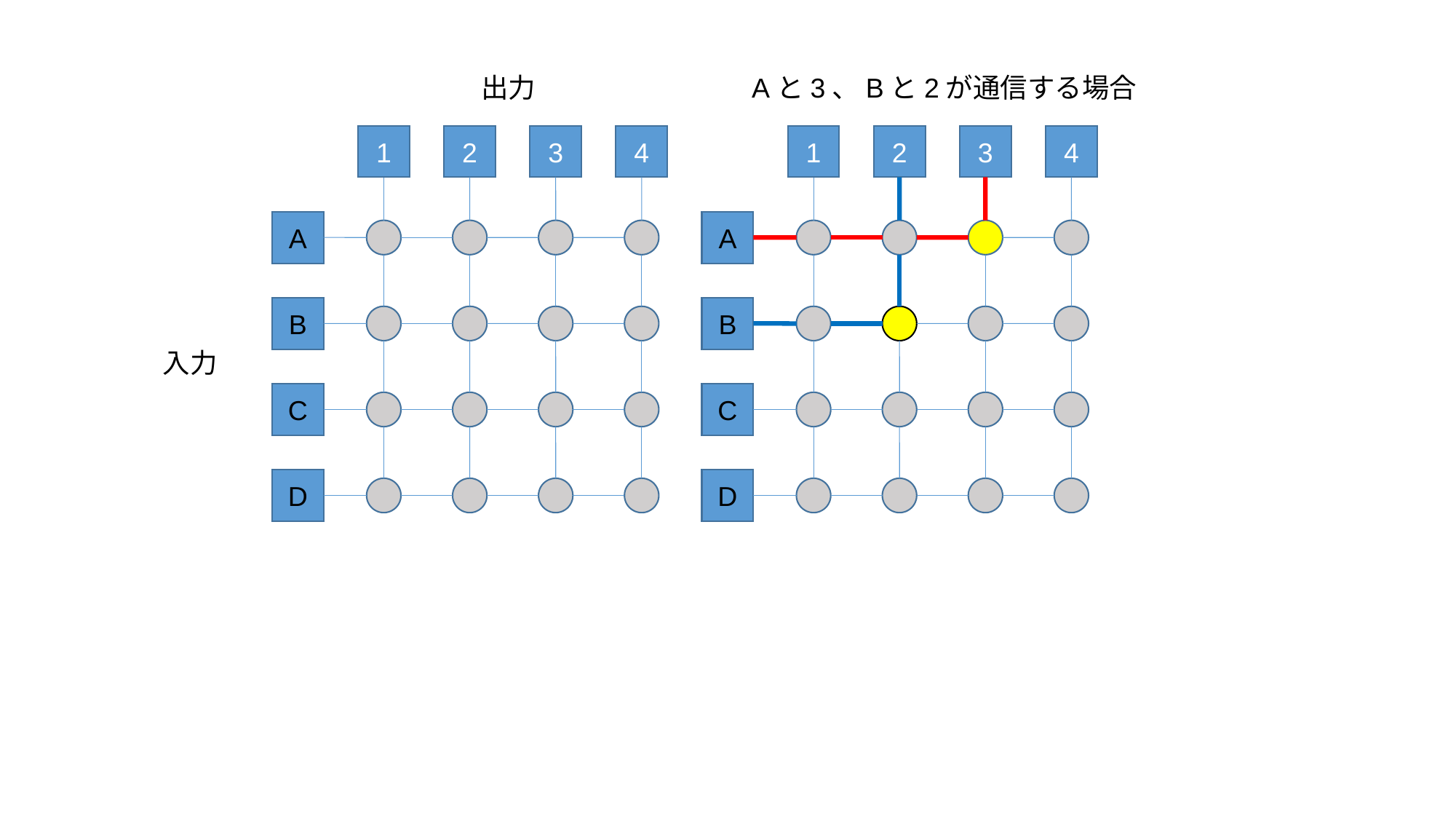

出力
Aと3、Bと2が通信する場合
1
2
3
4
1
2
3
4
A
A

B
B

入力
C
C

D
D